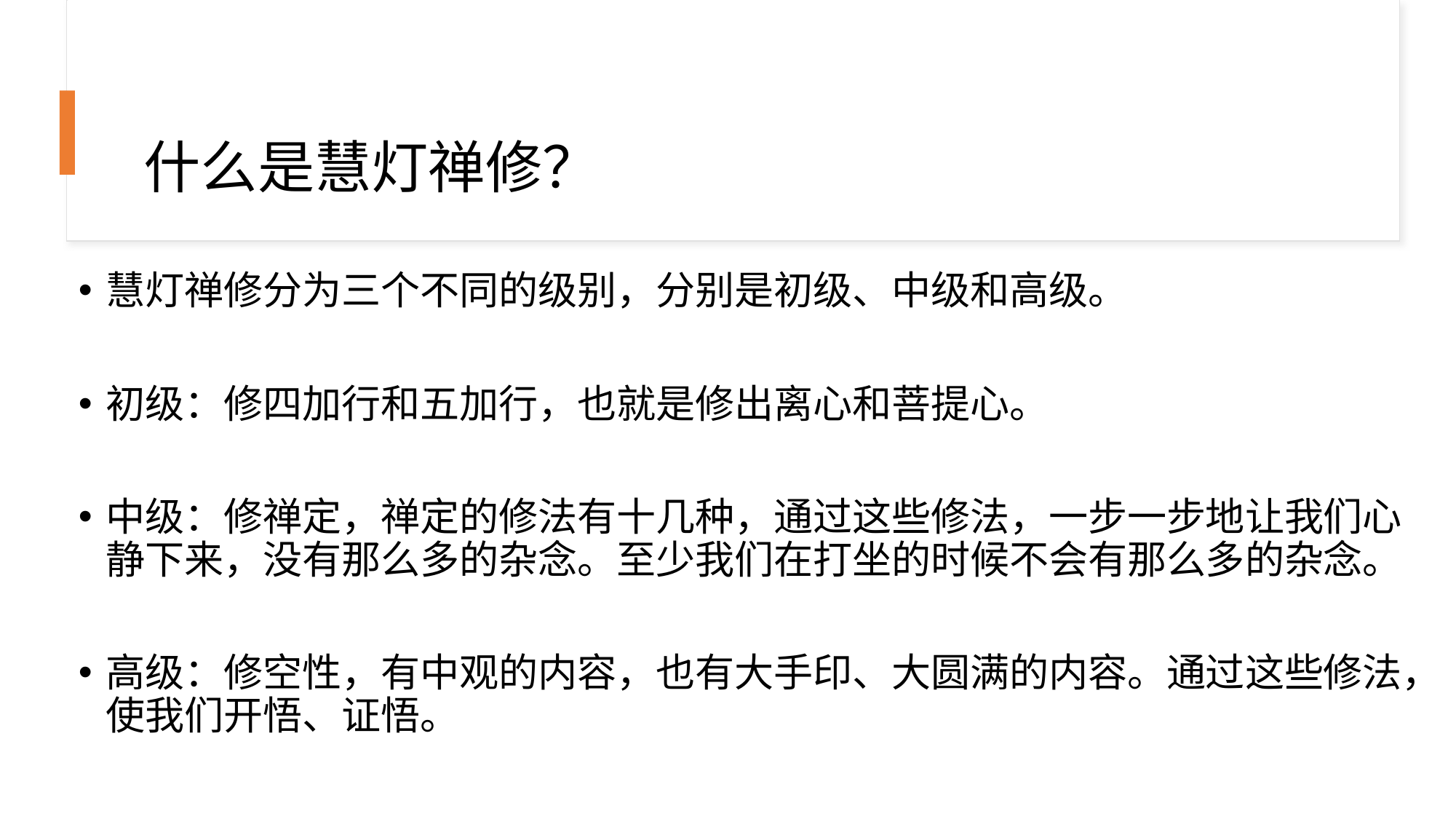

# 什么是慧灯禅修？

慧灯禅修分为三个不同的级别，分别是初级、中级和高级。

初级：修四加行和五加行，也就是修出离心和菩提心。

中级：修禅定，禅定的修法有十几种，通过这些修法，一步一步地让我们心静下来，没有那么多的杂念。至少我们在打坐的时候不会有那么多的杂念。

高级：修空性，有中观的内容，也有大手印、大圆满的内容。通过这些修法，使我们开悟、证悟。